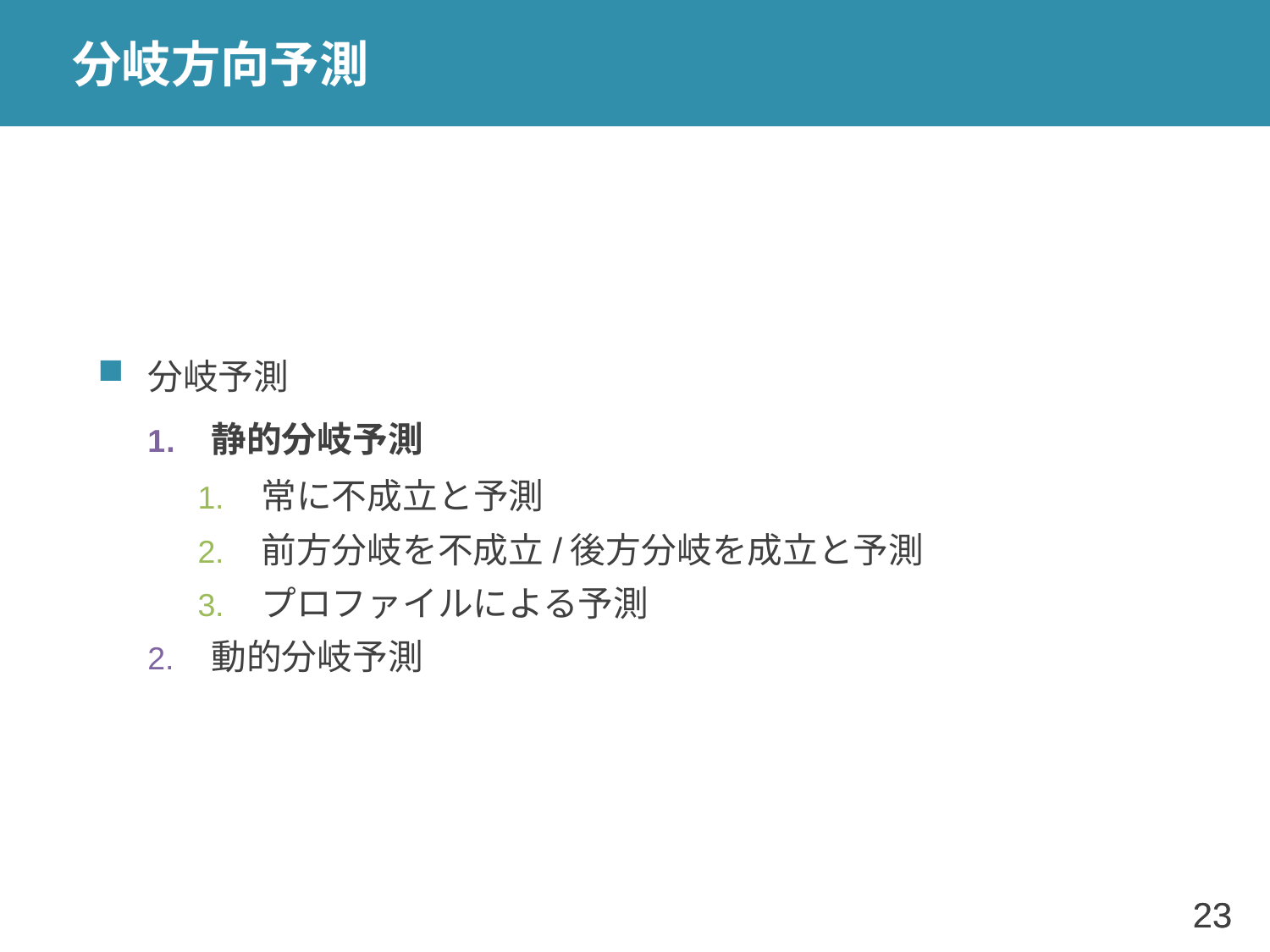

# 分岐方向予測
分岐予測
静的分岐予測
常に不成立と予測
前方分岐を不成立/後方分岐を成立と予測
プロファイルによる予測
動的分岐予測